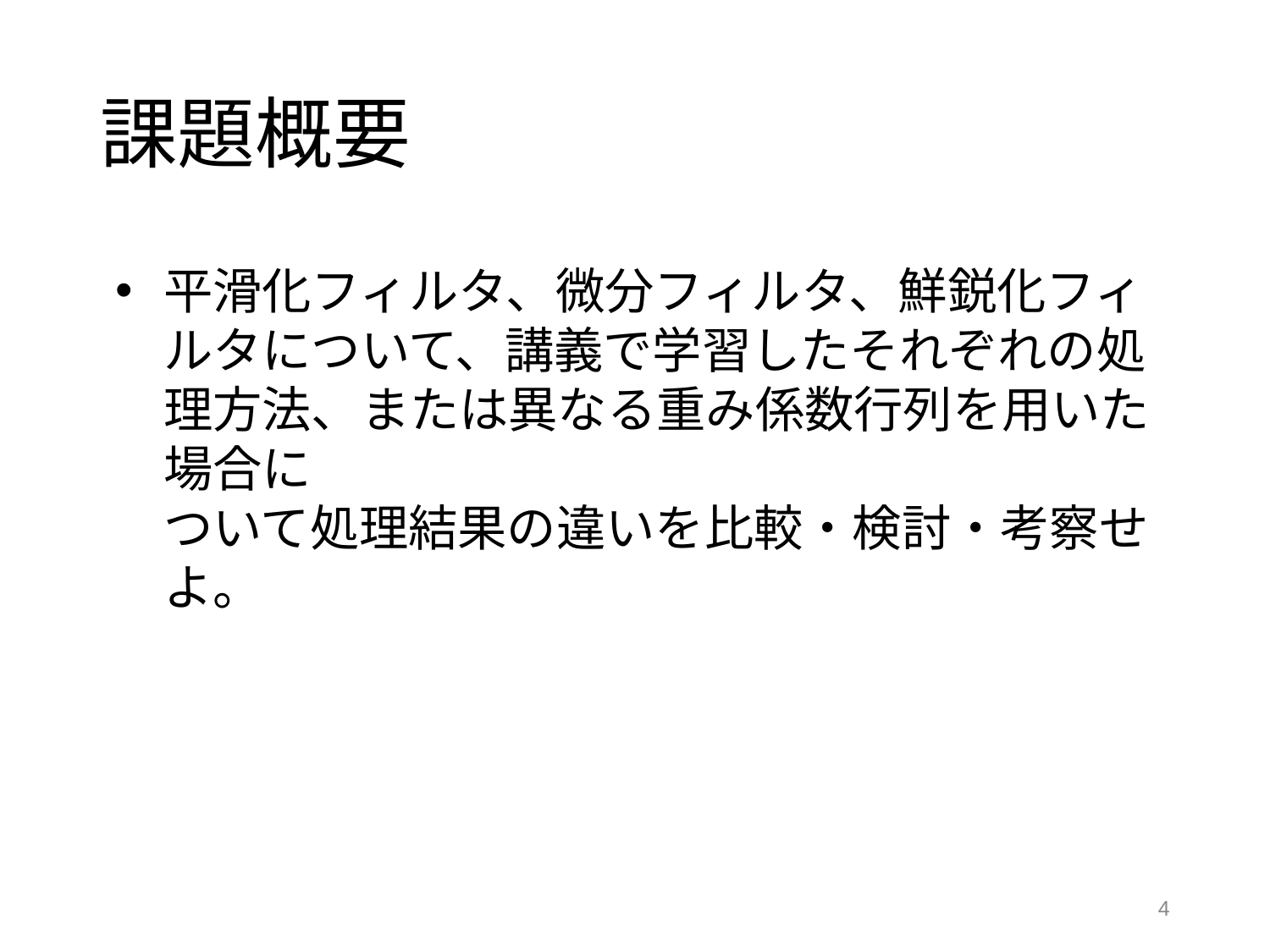

# 課題概要
平滑化フィルタ、微分フィルタ、鮮鋭化フィルタについて、講義で学習したそれぞれの処理方法、または異なる重み係数行列を用いた場合に
ついて処理結果の違いを比較・検討・考察せよ。

4